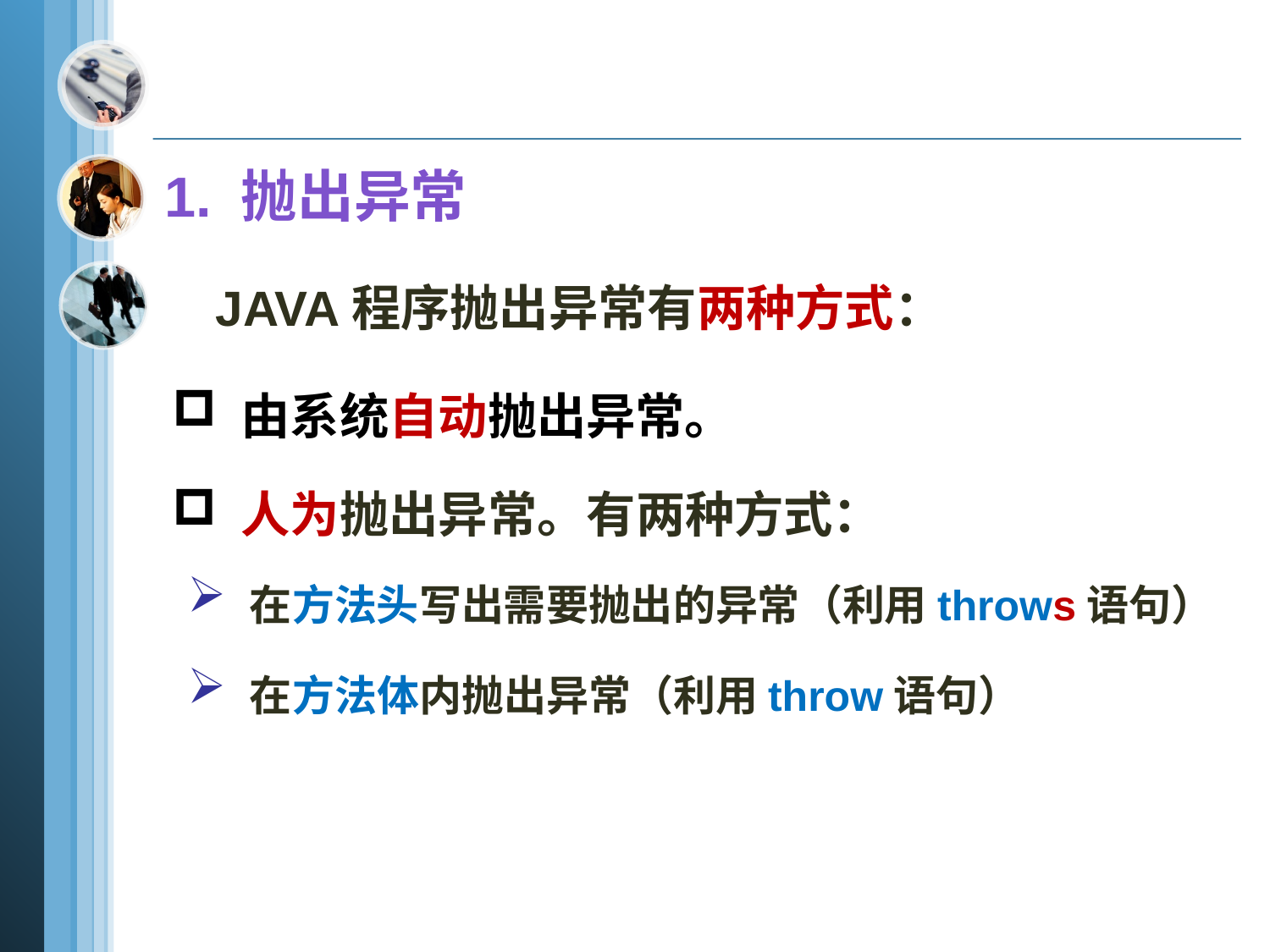

1. 抛出异常

 JAVA程序抛出异常有两种方式：
 由系统自动抛出异常。
 人为抛出异常。有两种方式：
 在方法头写出需要抛出的异常（利用throws语句）
 在方法体内抛出异常（利用throw语句）